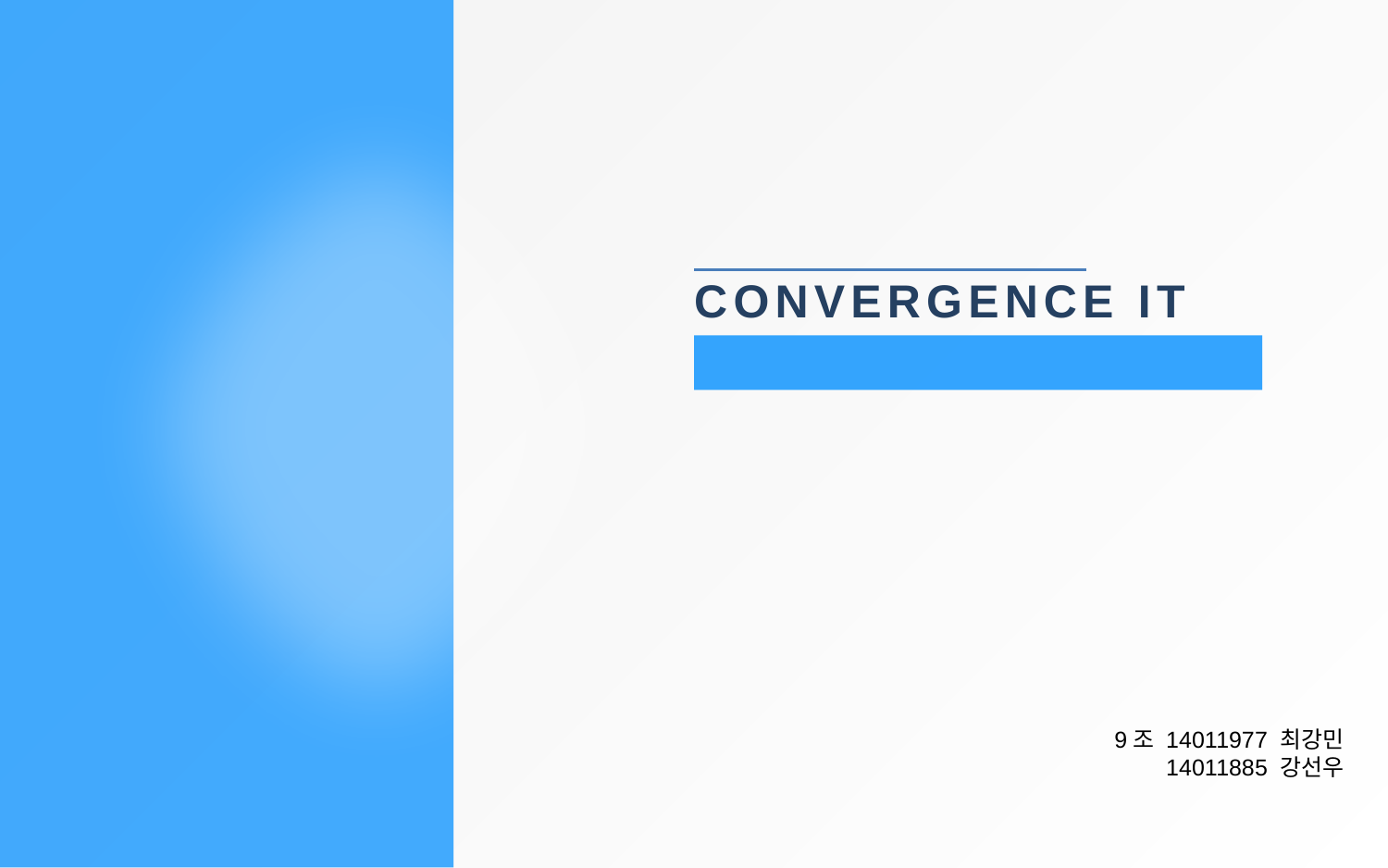

CONVERGENCE IT
Drone & IoT
9조 14011977 최강민
14011885 강선우